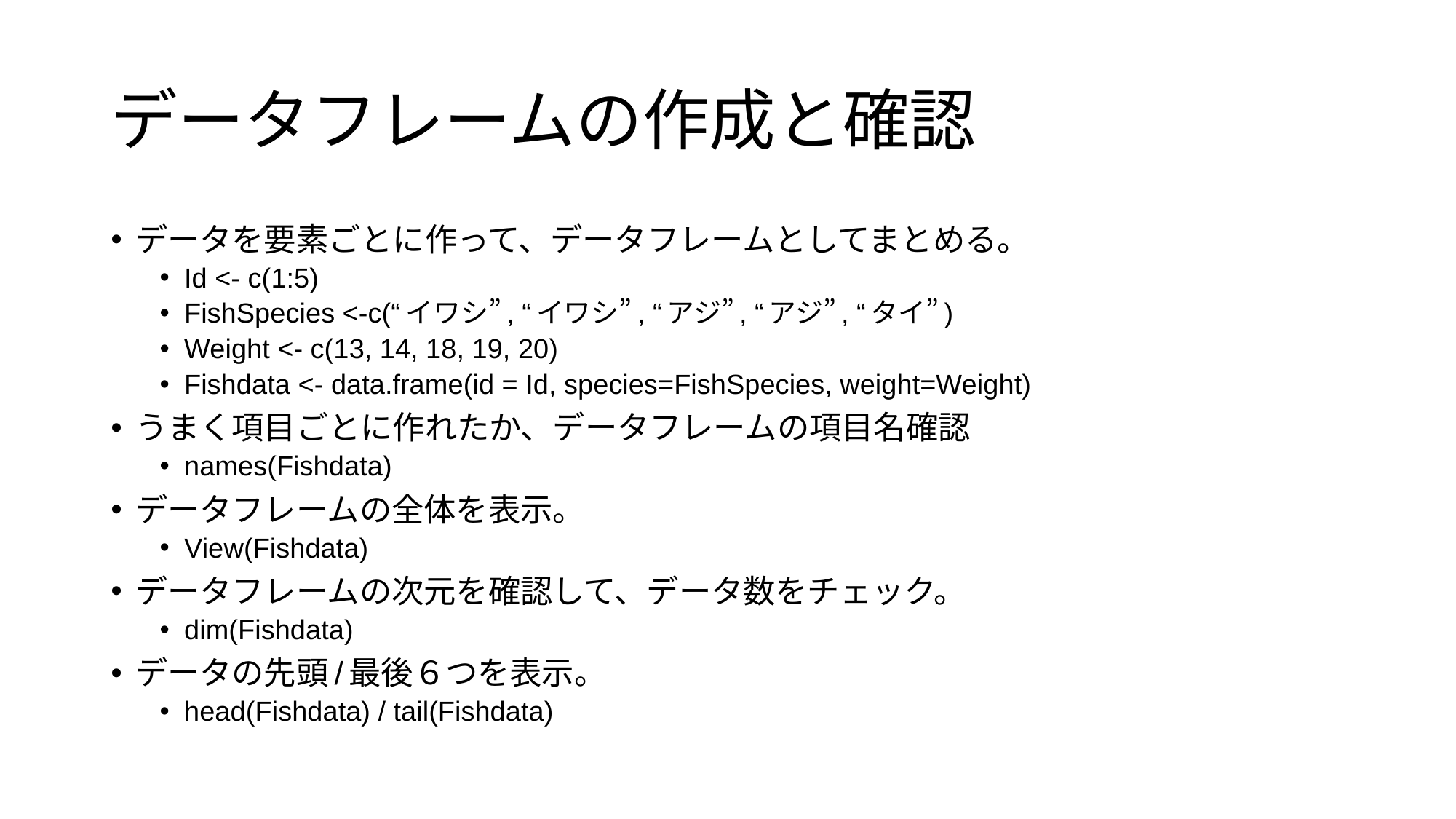

# データフレームの作成と確認
データを要素ごとに作って、データフレームとしてまとめる。
Id <- c(1:5)
FishSpecies <-c(“イワシ”, “イワシ”, “アジ”, “アジ”, “タイ”)
Weight <- c(13, 14, 18, 19, 20)
Fishdata <- data.frame(id = Id, species=FishSpecies, weight=Weight)
うまく項目ごとに作れたか、データフレームの項目名確認
names(Fishdata)
データフレームの全体を表示。
View(Fishdata)
データフレームの次元を確認して、データ数をチェック。
dim(Fishdata)
データの先頭/最後６つを表示。
head(Fishdata) / tail(Fishdata)